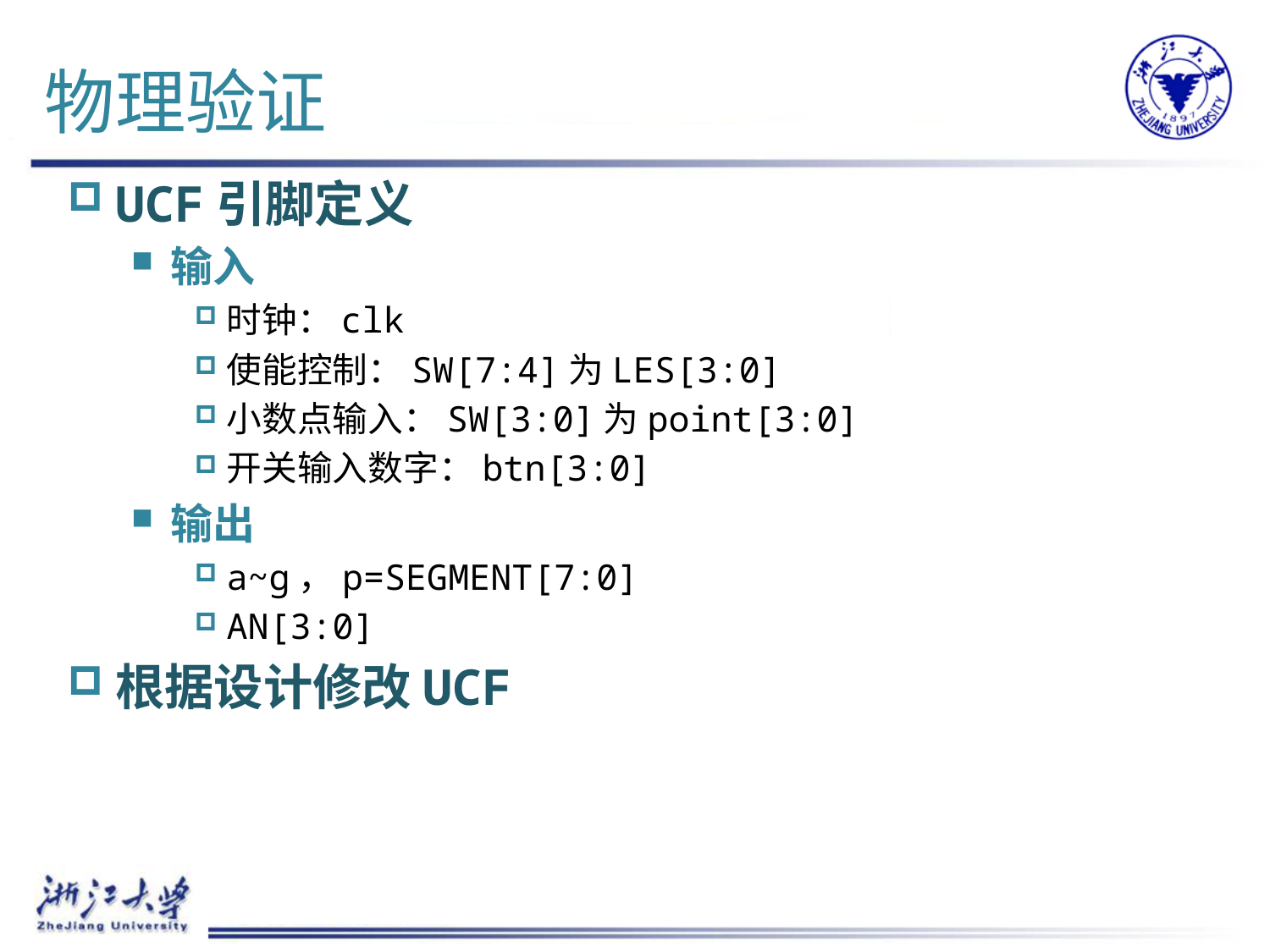

# 物理验证
UCF引脚定义
输入
时钟：clk
使能控制：SW[7:4]为LES[3:0]
小数点输入：SW[3:0]为point[3:0]
开关输入数字：btn[3:0]
输出
a~g，p=SEGMENT[7:0]
AN[3:0]
根据设计修改UCF